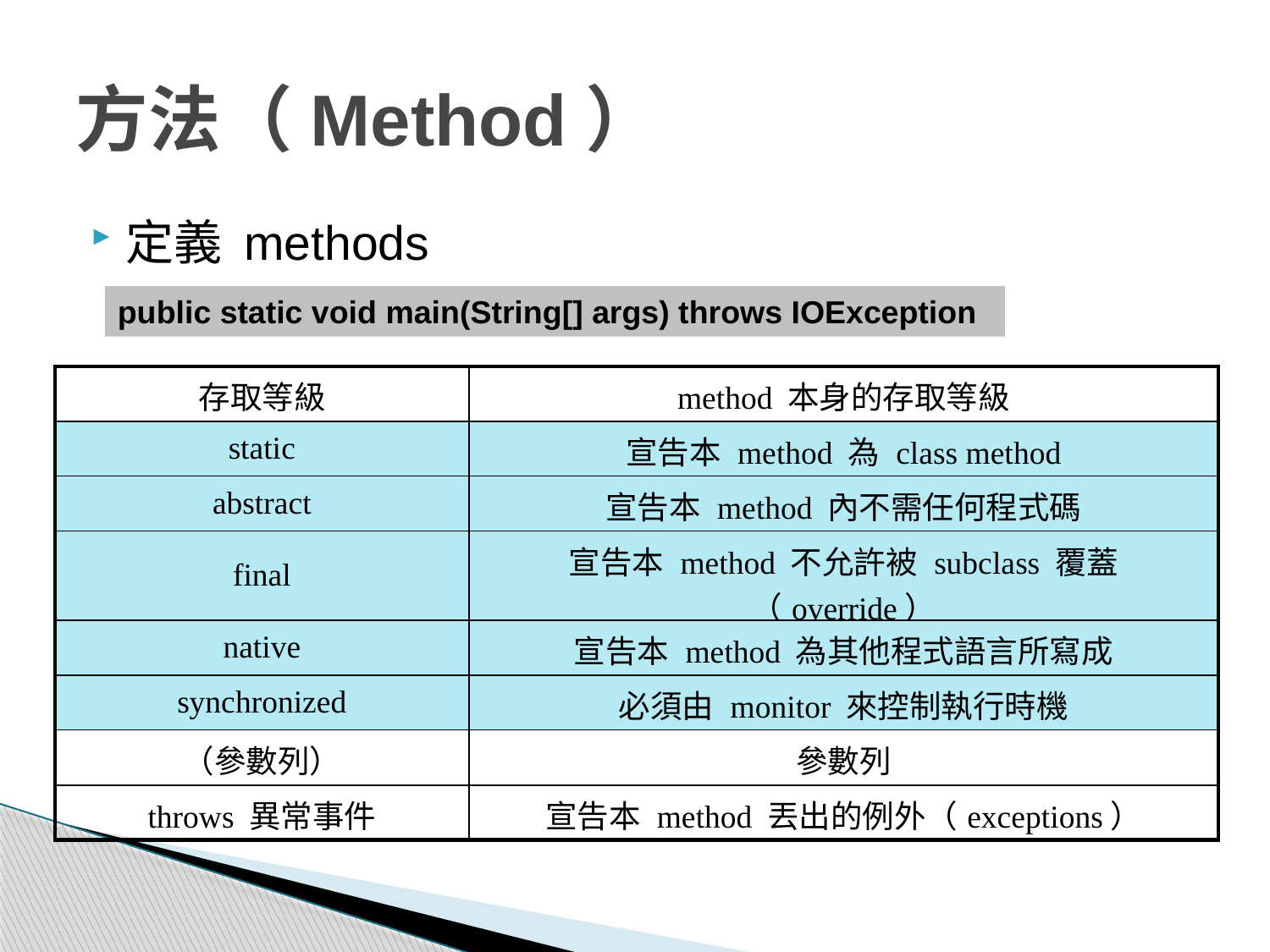

# 方法（Method）
定義 methods
public static void main(String[] args) throws IOException
| 存取等級 | method 本身的存取等級 |
| --- | --- |
| static | 宣告本 method 為 class method |
| abstract | 宣告本 method 內不需任何程式碼 |
| final | 宣告本 method 不允許被 subclass 覆蓋（override） |
| native | 宣告本 method 為其他程式語言所寫成 |
| synchronized | 必須由 monitor 來控制執行時機 |
| （參數列） | 參數列 |
| throws 異常事件 | 宣告本 method 丟出的例外（exceptions） |